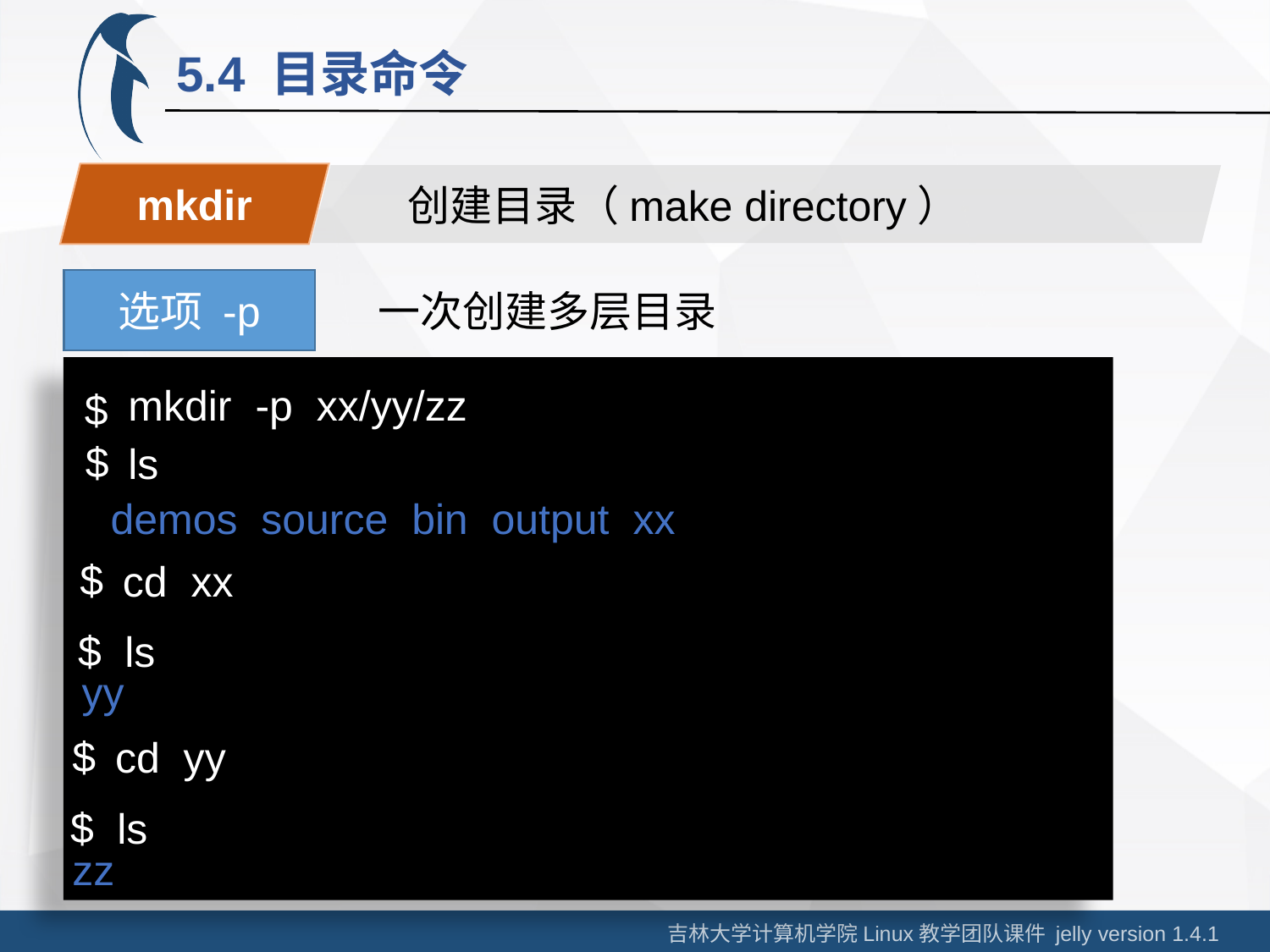

5.4 目录命令
mkdir
创建目录（make directory）
选项 -p
一次创建多层目录

mkdir  -p  xx/yy/zz
$
$
ls
demos  source  bin  output  xx
$
cd  xx
$
ls
yy
$
cd  yy
$
ls
zz